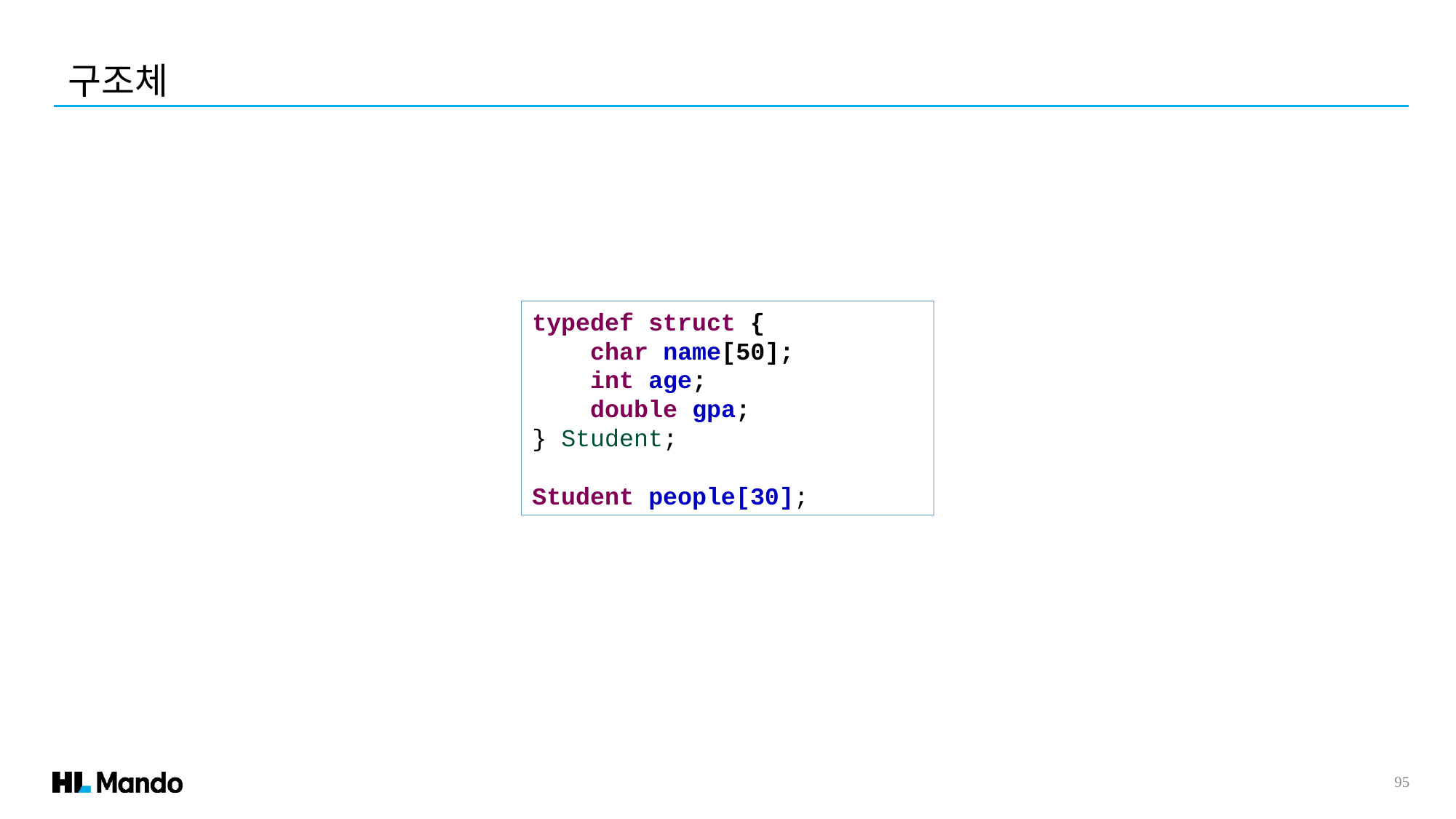

구조체
typedef struct {
    char name[50];
    int age;
    double gpa;
} Student;

Student people[30];
95